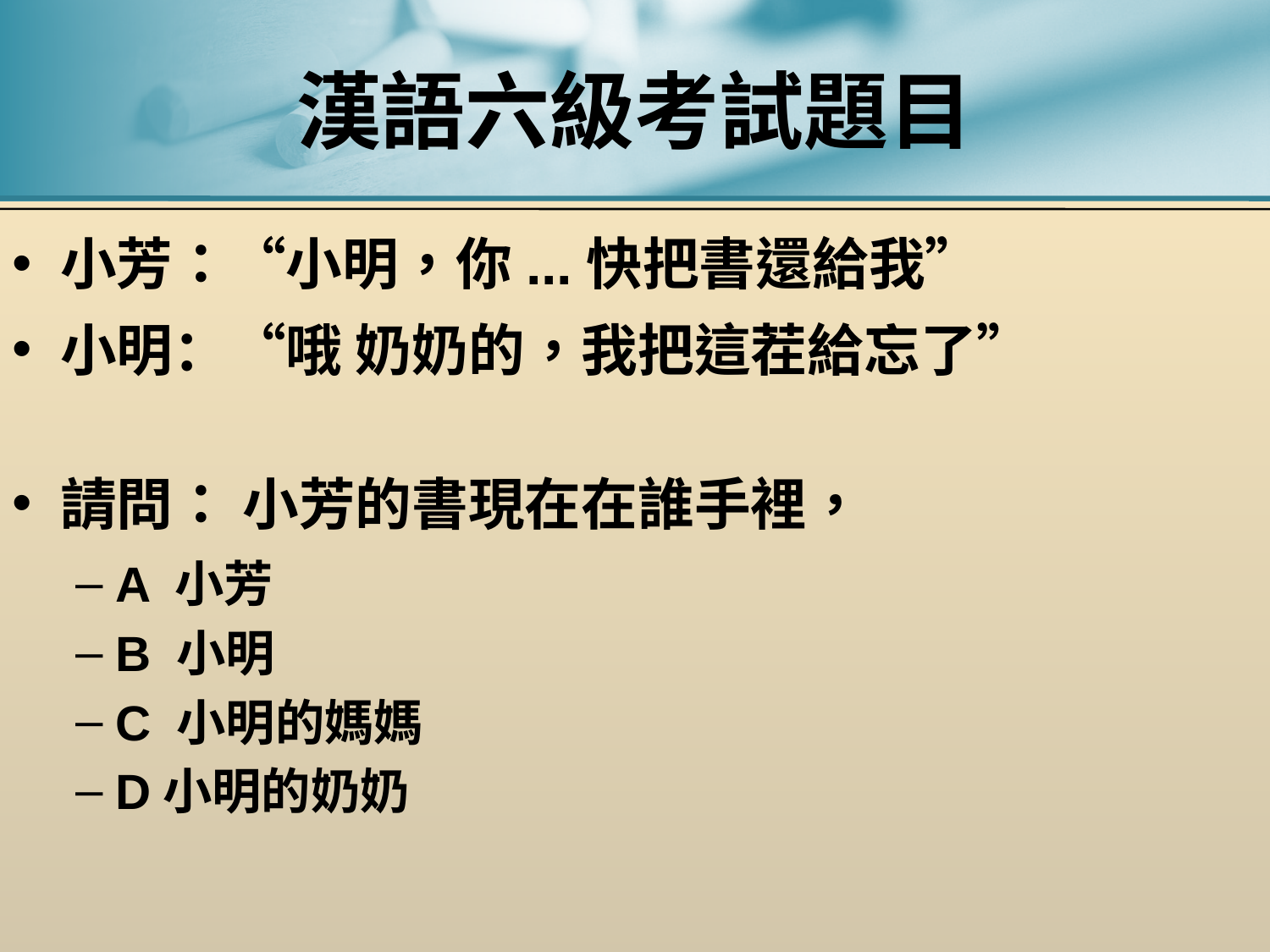

# 漢語六級考試題目
小芳：“小明，你...快把書還給我”
小明：“哦 奶奶的，我把這茬給忘了”
請問： 小芳的書現在在誰手裡，
A 小芳
B 小明
C 小明的媽媽
D小明的奶奶